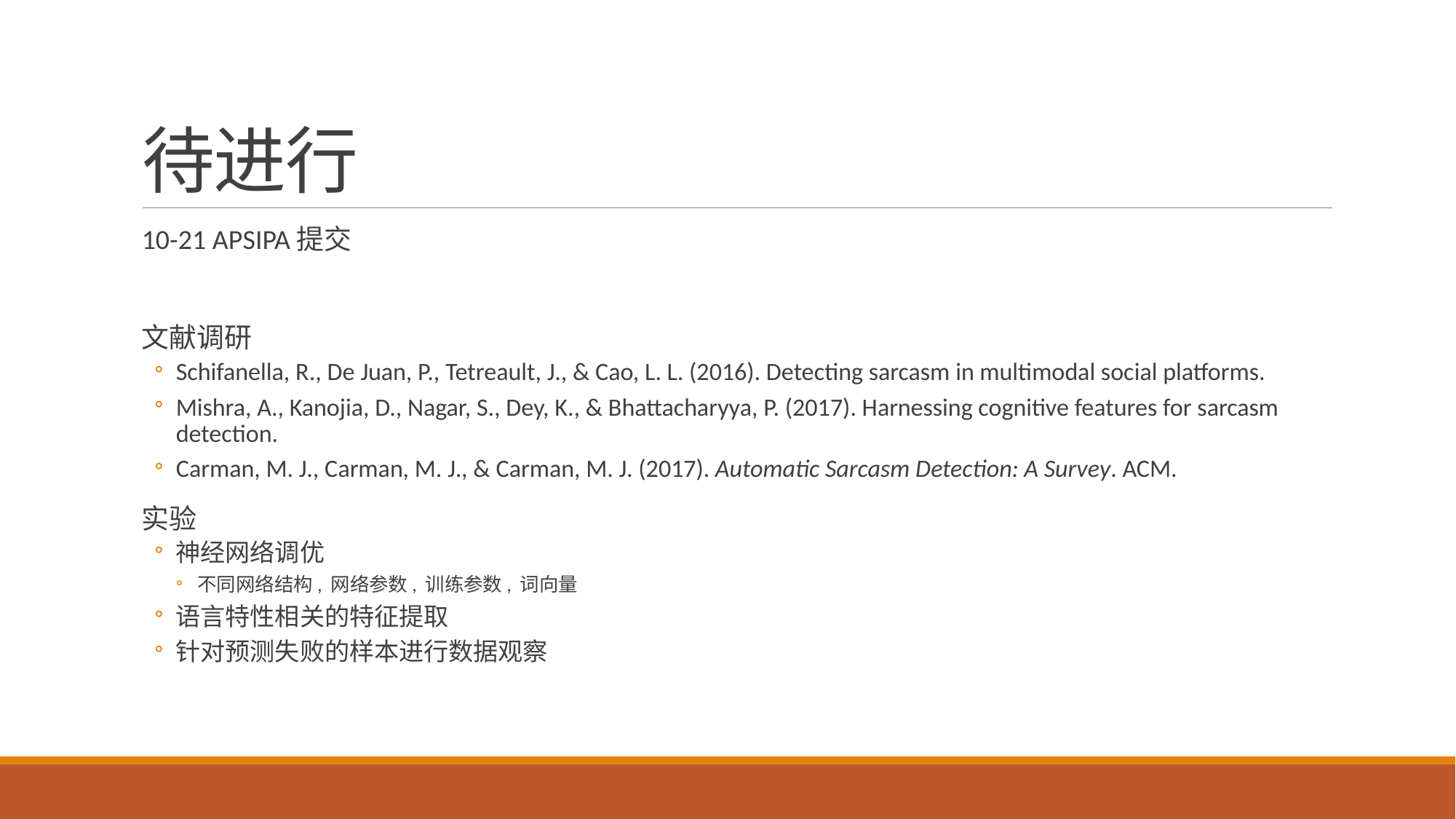

# 待进行
10-21 APSIPA提交

文献调研
Schifanella, R., De Juan, P., Tetreault, J., & Cao, L. L. (2016). Detecting sarcasm in multimodal social platforms.
Mishra, A., Kanojia, D., Nagar, S., Dey, K., & Bhattacharyya, P. (2017). Harnessing cognitive features for sarcasm detection.
Carman, M. J., Carman, M. J., & Carman, M. J. (2017). Automatic Sarcasm Detection: A Survey. ACM.
实验
神经网络调优
不同网络结构, 网络参数, 训练参数, 词向量
语言特性相关的特征提取
针对预测失败的样本进行数据观察